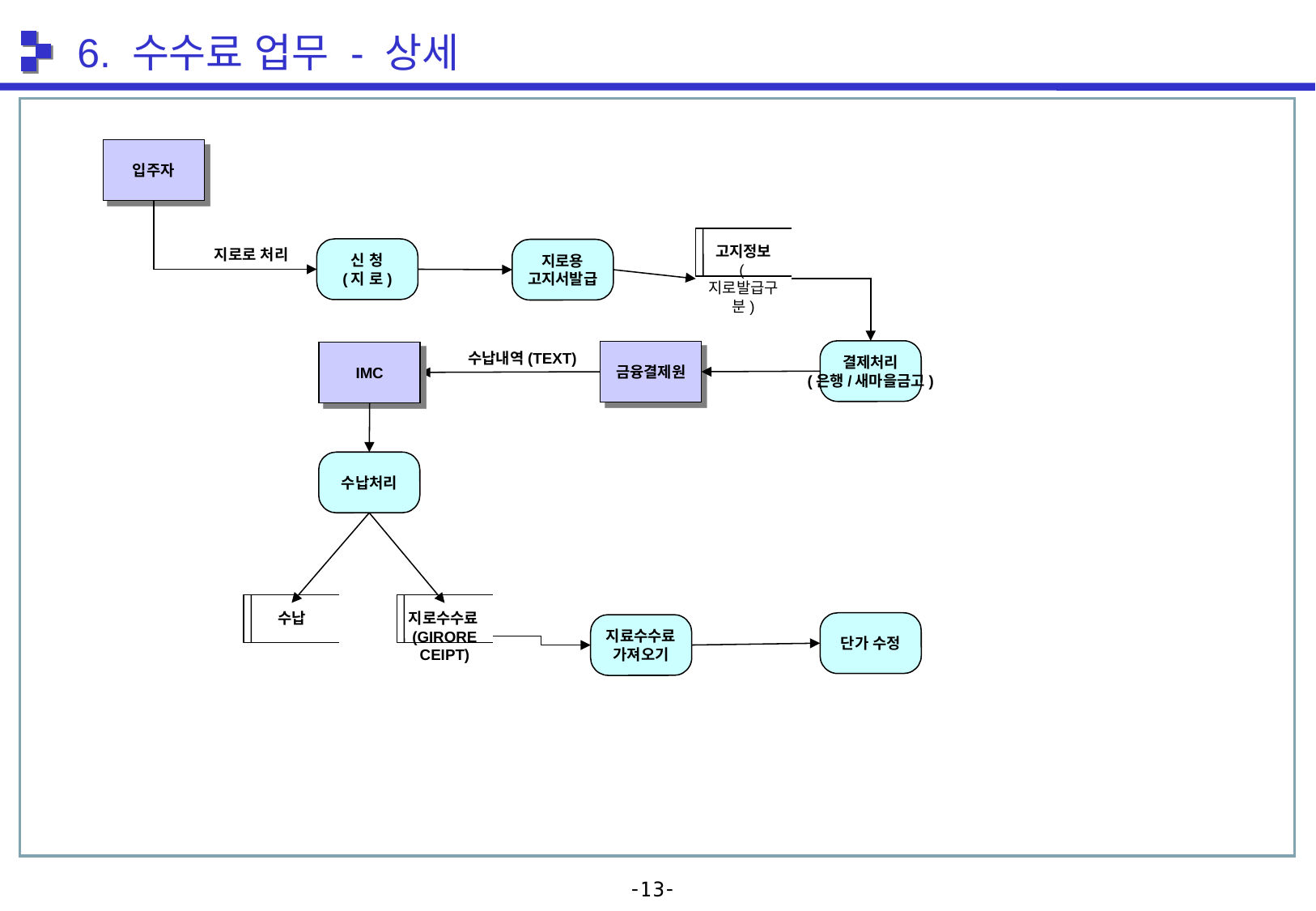

6. 수수료 업무 - 상세

입주자

고지정보
(지로발급구분)

지로로 처리
신 청
(지 로)
지로용
고지서발급
결제처리
(은행/새마을금고)
금융결제원
IMC
수납내역(TEXT)
수납처리

수납

지로수수료(GIRORECEIPT)

단가 수정
지료수수료
가져오기